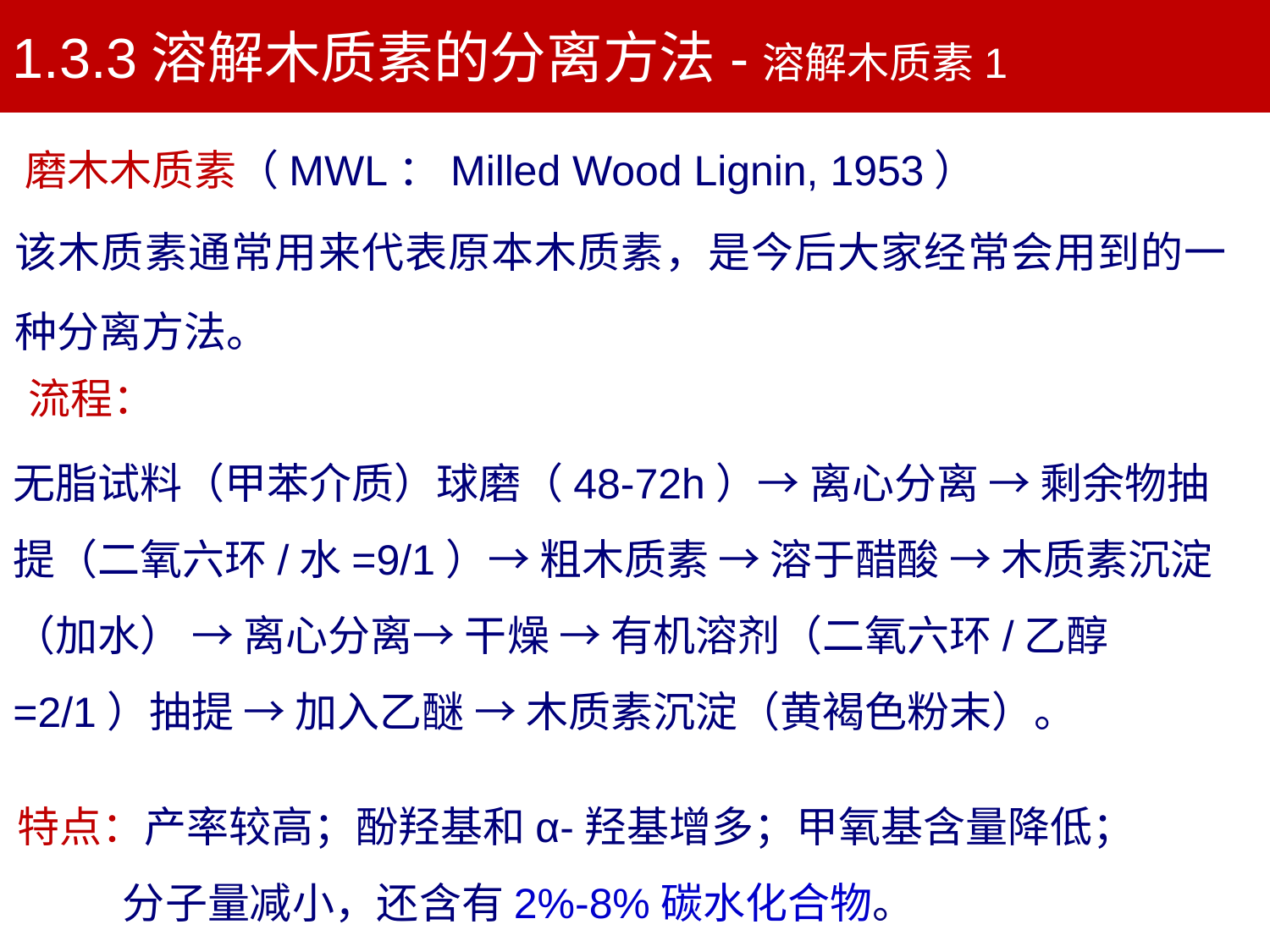

1.3.3溶解木质素的分离方法-溶解木质素1
磨木木质素（MWL：Milled Wood Lignin, 1953）
该木质素通常用来代表原本木质素，是今后大家经常会用到的一种分离方法。
流程：
无脂试料（甲苯介质）球磨（48-72h）→ 离心分离 → 剩余物抽提（二氧六环/水=9/1）→ 粗木质素 → 溶于醋酸 → 木质素沉淀（加水） → 离心分离→ 干燥 → 有机溶剂（二氧六环/乙醇=2/1）抽提 → 加入乙醚 → 木质素沉淀（黄褐色粉末）。
特点：产率较高；酚羟基和α-羟基增多；甲氧基含量降低；
          分子量减小，还含有2%-8%碳水化合物。